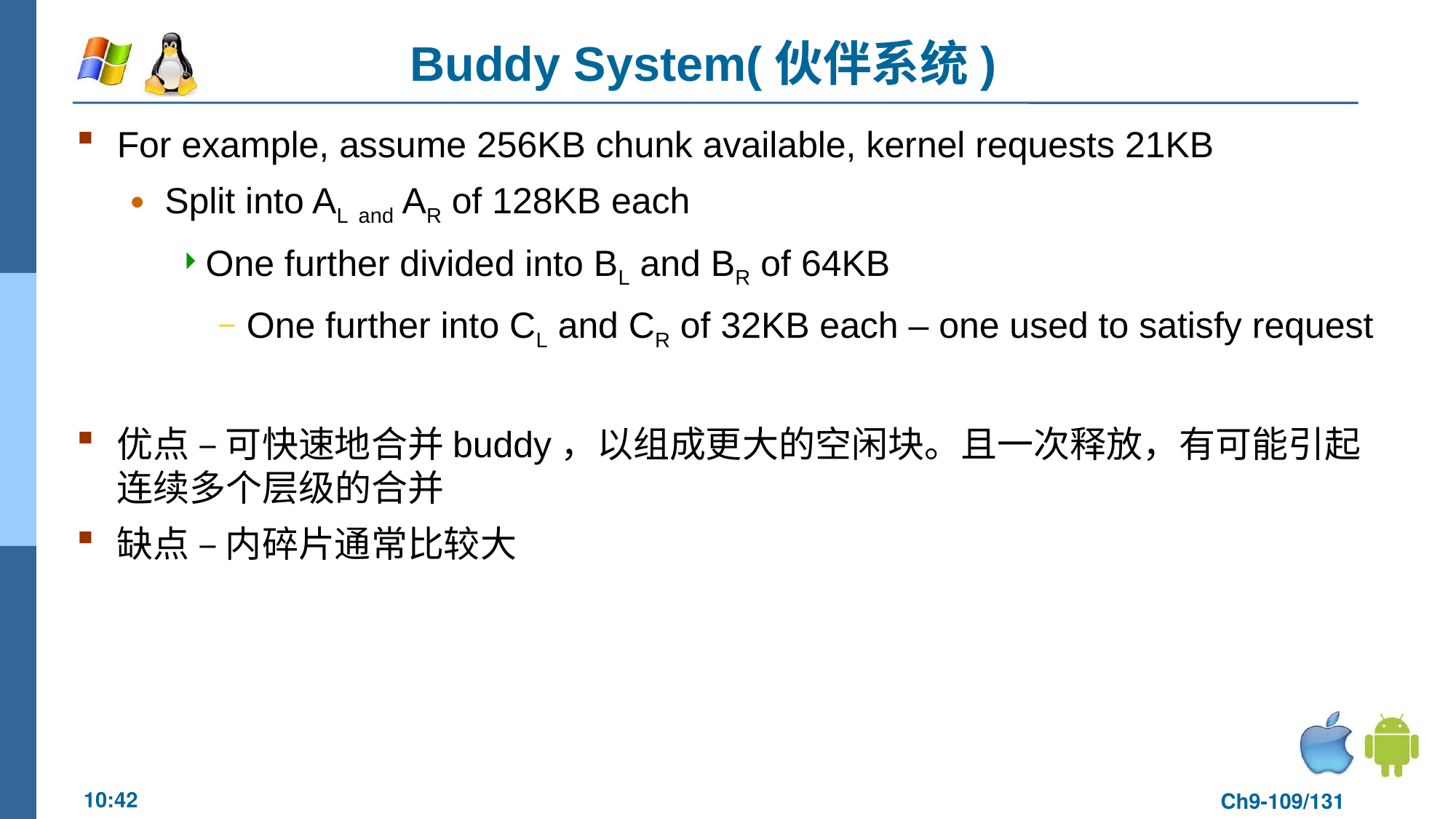

# Buddy System(伙伴系统)
For example, assume 256KB chunk available, kernel requests 21KB
Split into AL and AR of 128KB each
One further divided into BL and BR of 64KB
One further into CL and CR of 32KB each – one used to satisfy request

优点 – 可快速地合并buddy，以组成更大的空闲块。且一次释放，有可能引起连续多个层级的合并
缺点 – 内碎片通常比较大